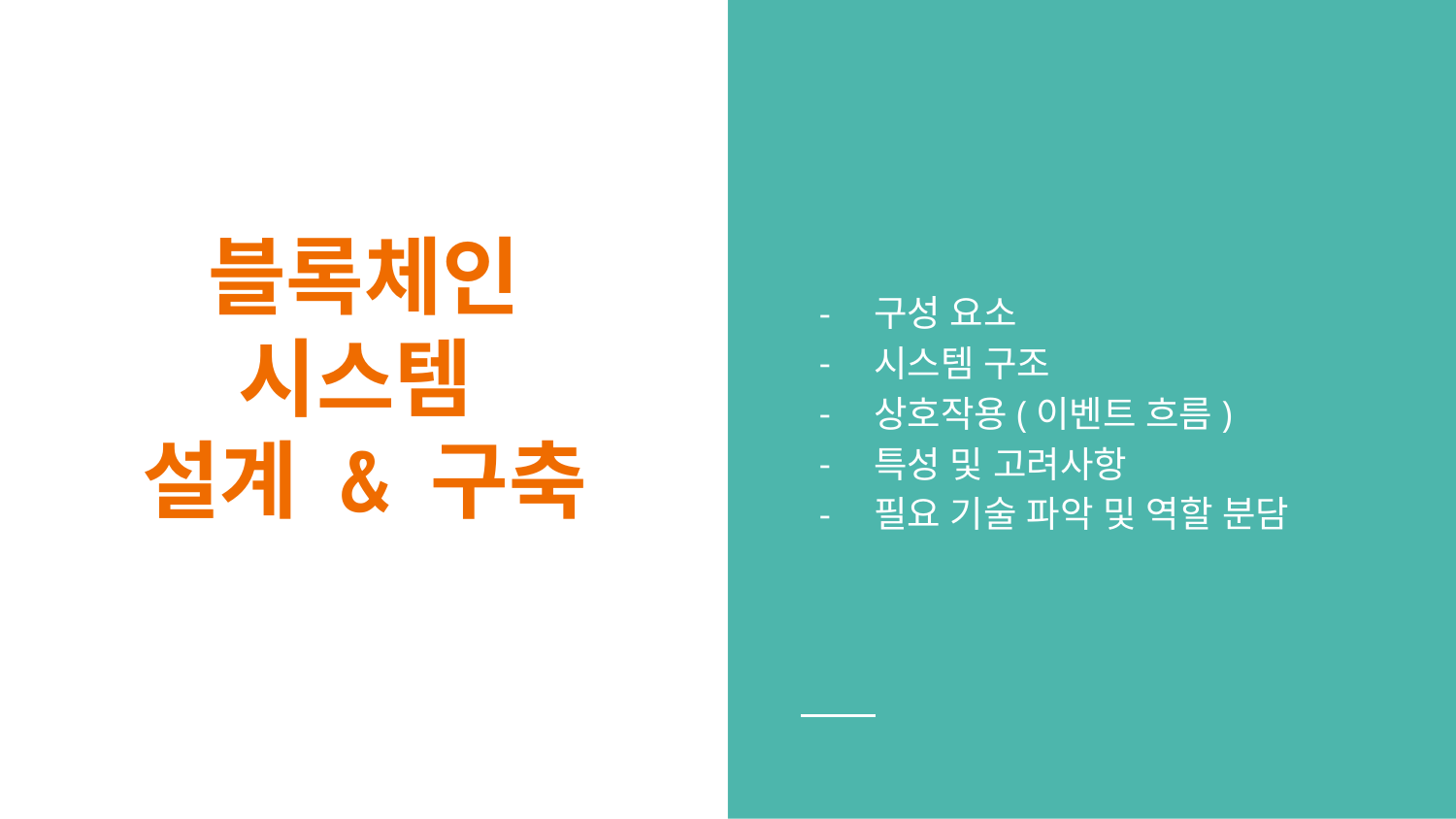

구성 요소
시스템 구조
상호작용(이벤트 흐름)
특성 및 고려사항
필요 기술 파악 및 역할 분담
# 블록체인
시스템
설계 & 구축